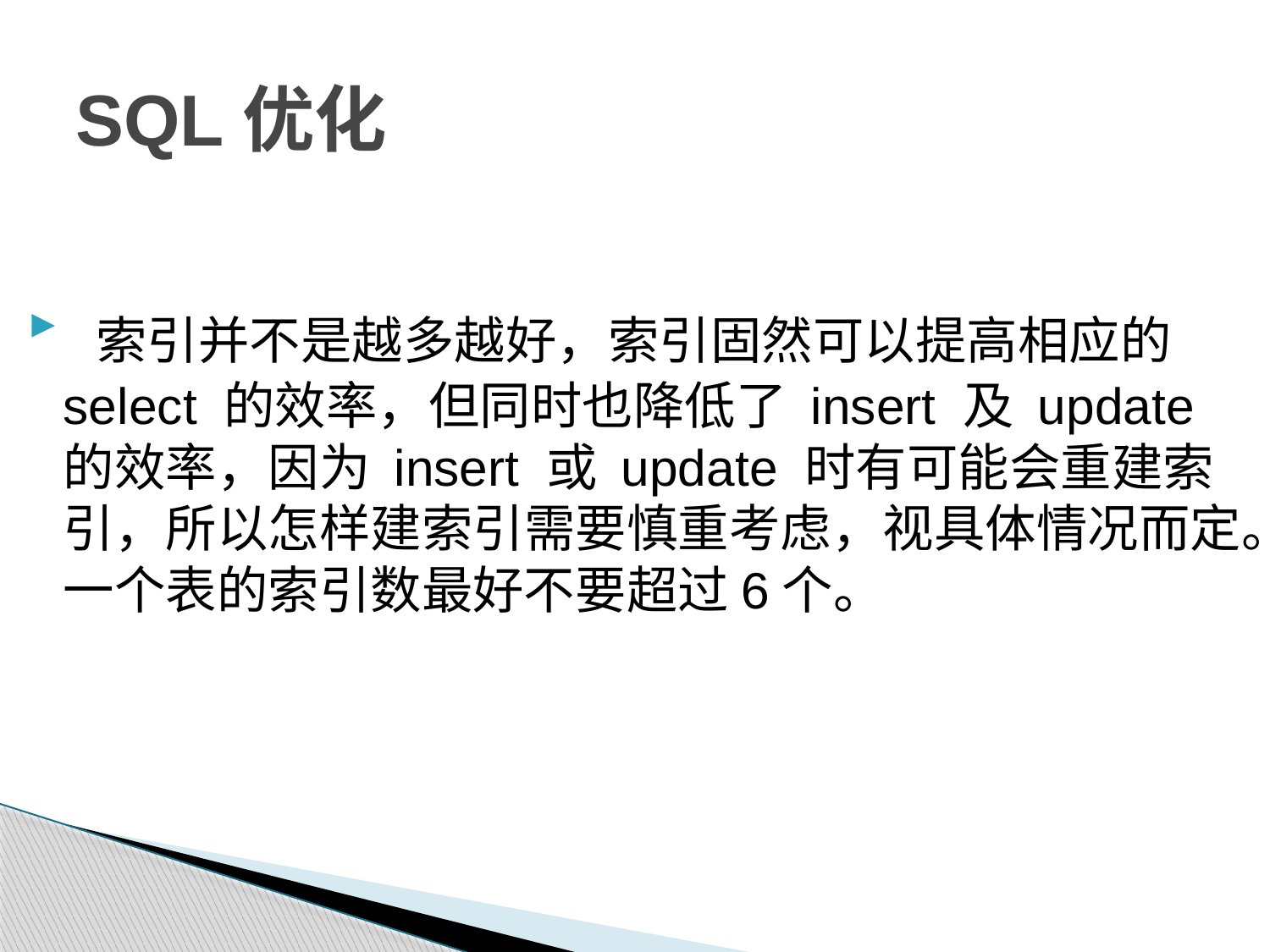

# SQL优化

 索引并不是越多越好，索引固然可以提高相应的 select 的效率，但同时也降低了 insert 及 update 的效率，因为 insert 或 update 时有可能会重建索引，所以怎样建索引需要慎重考虑，视具体情况而定。一个表的索引数最好不要超过6个。